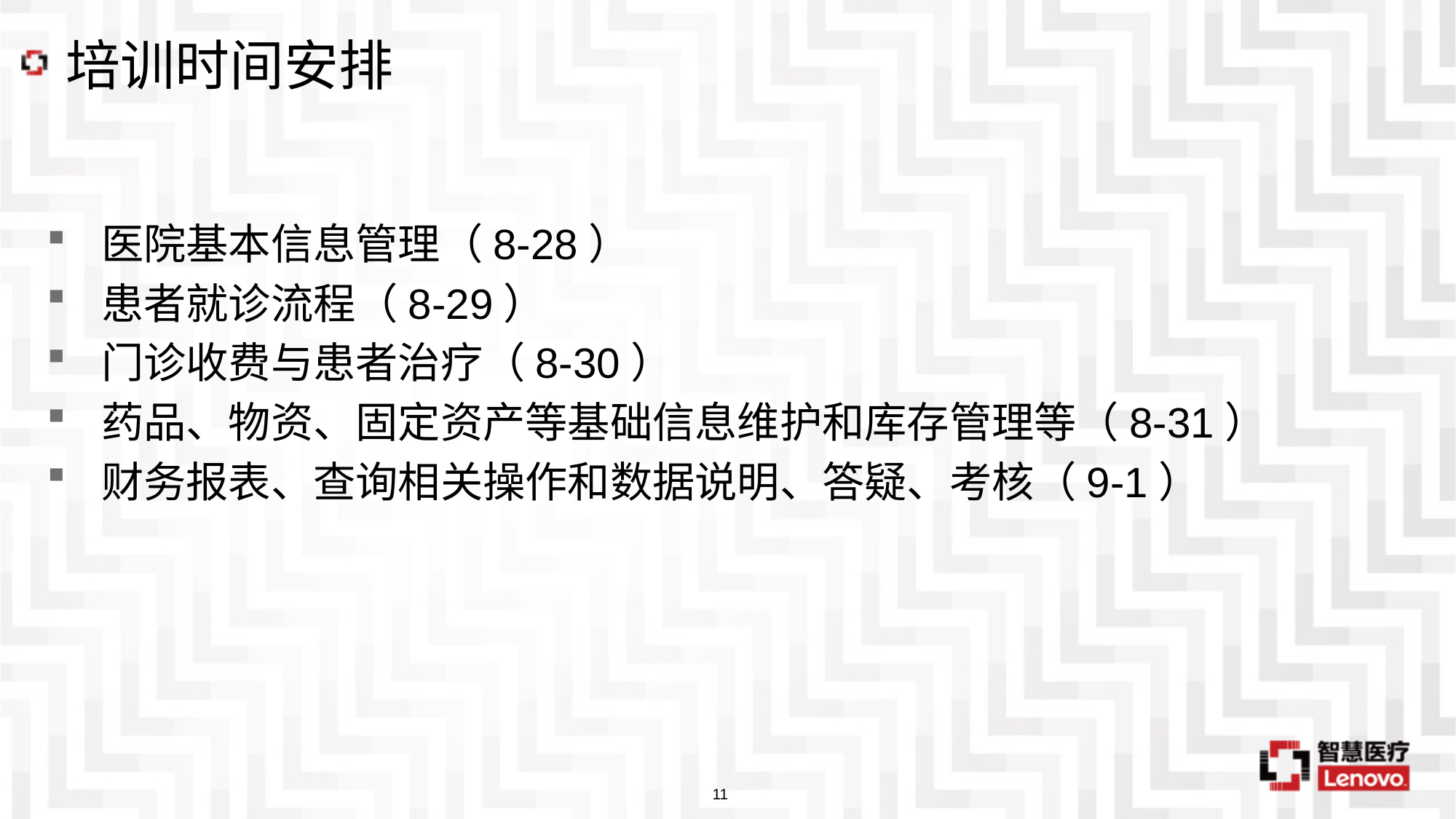

# 培训时间安排
医院基本信息管理（8-28）
患者就诊流程（8-29）
门诊收费与患者治疗（8-30）
药品、物资、固定资产等基础信息维护和库存管理等（8-31）
财务报表、查询相关操作和数据说明、答疑、考核（9-1）